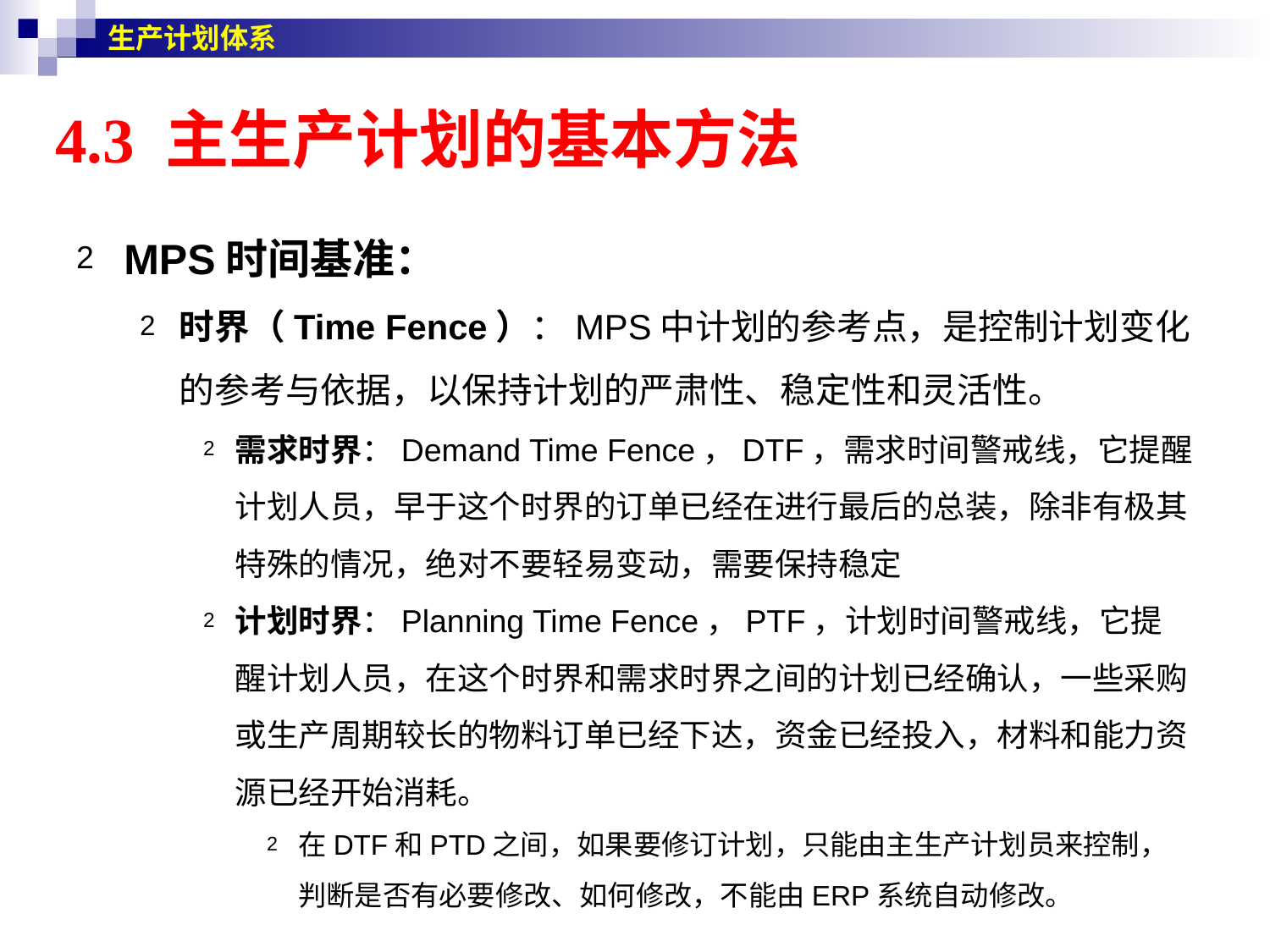

生产计划体系
# 4.3 主生产计划的基本方法
MPS时间基准：
时界（Time Fence）：MPS中计划的参考点，是控制计划变化的参考与依据，以保持计划的严肃性、稳定性和灵活性。
需求时界：Demand Time Fence，DTF，需求时间警戒线，它提醒计划人员，早于这个时界的订单已经在进行最后的总装，除非有极其特殊的情况，绝对不要轻易变动，需要保持稳定
计划时界：Planning Time Fence，PTF，计划时间警戒线，它提醒计划人员，在这个时界和需求时界之间的计划已经确认，一些采购或生产周期较长的物料订单已经下达，资金已经投入，材料和能力资源已经开始消耗。
在DTF和PTD之间，如果要修订计划，只能由主生产计划员来控制，判断是否有必要修改、如何修改，不能由ERP系统自动修改。